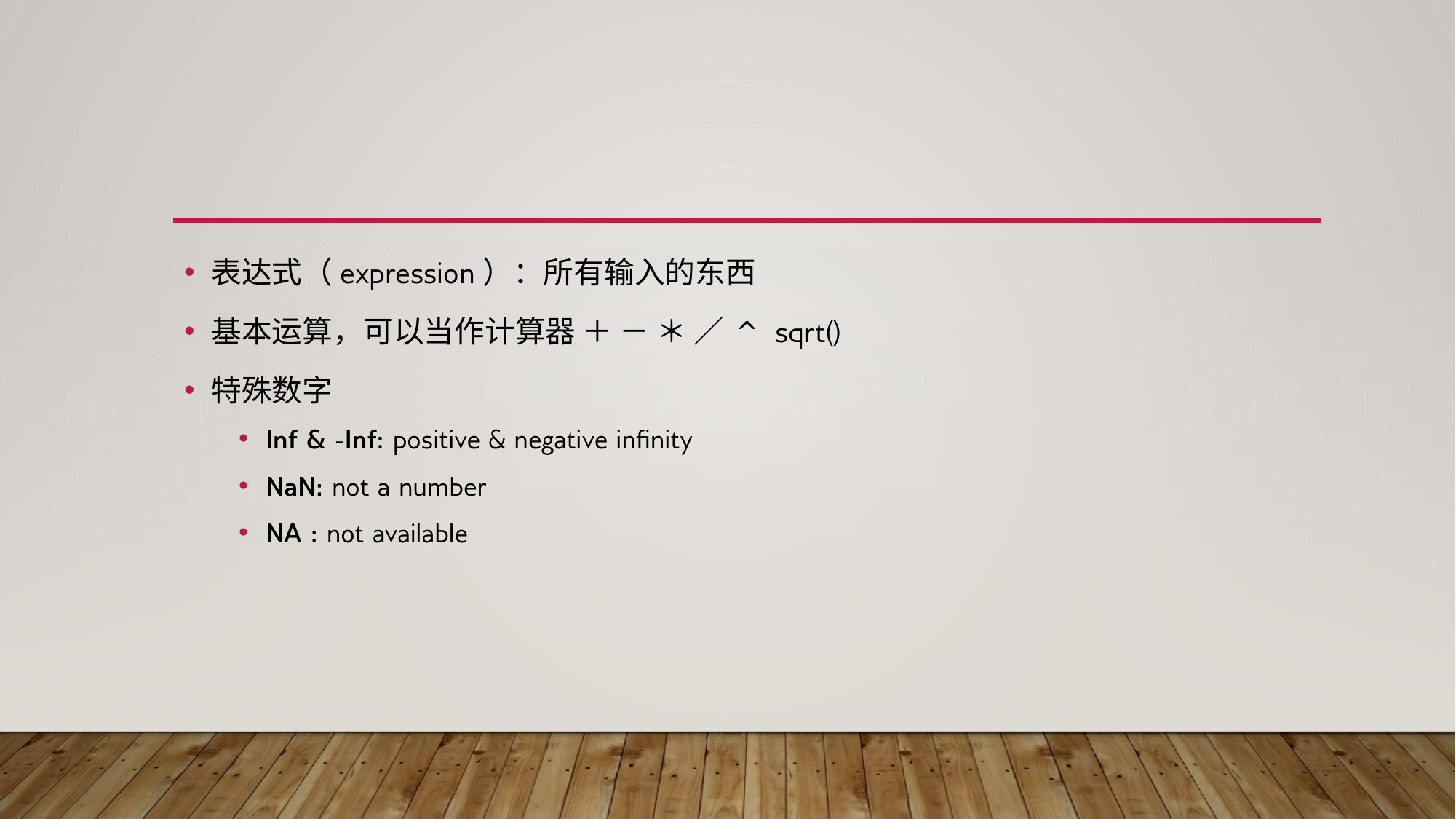

#
表达式（expression）：所有输入的东西
基本运算，可以当作计算器 ＋ － ＊ ／ ^  sqrt()
特殊数字
Inf & -Inf: positive & negative infinity
NaN: not a number
NA : not available